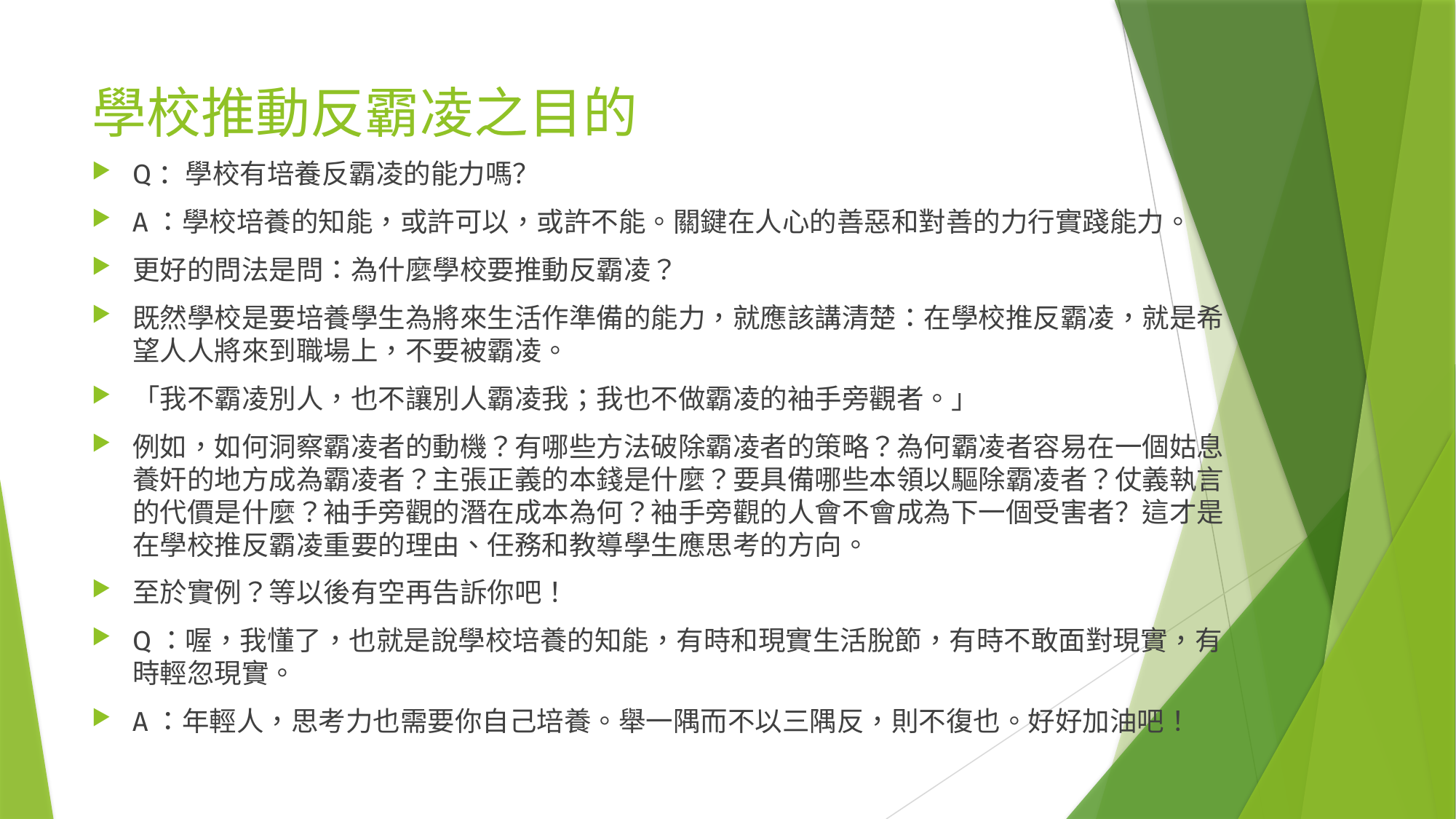

# 學校推動反霸凌之目的
Q：學校有培養反霸凌的能力嗎？
A：學校培養的知能，或許可以，或許不能。關鍵在人心的善惡和對善的力行實踐能力。
更好的問法是問：為什麼學校要推動反霸凌？
既然學校是要培養學生為將來生活作準備的能力，就應該講清楚：在學校推反霸凌，就是希望人人將來到職場上，不要被霸凌。
「我不霸凌別人，也不讓別人霸凌我；我也不做霸凌的袖手旁觀者。」
例如，如何洞察霸凌者的動機？有哪些方法破除霸凌者的策略？為何霸凌者容易在一個姑息養奸的地方成為霸凌者？主張正義的本錢是什麼？要具備哪些本領以驅除霸凌者？仗義執言的代價是什麼？袖手旁觀的潛在成本為何？袖手旁觀的人會不會成為下一個受害者？這才是在學校推反霸凌重要的理由、任務和教導學生應思考的方向。
至於實例？等以後有空再告訴你吧！
Q：喔，我懂了，也就是說學校培養的知能，有時和現實生活脫節，有時不敢面對現實，有時輕忽現實。
A：年輕人，思考力也需要你自己培養。舉一隅而不以三隅反，則不復也。好好加油吧！